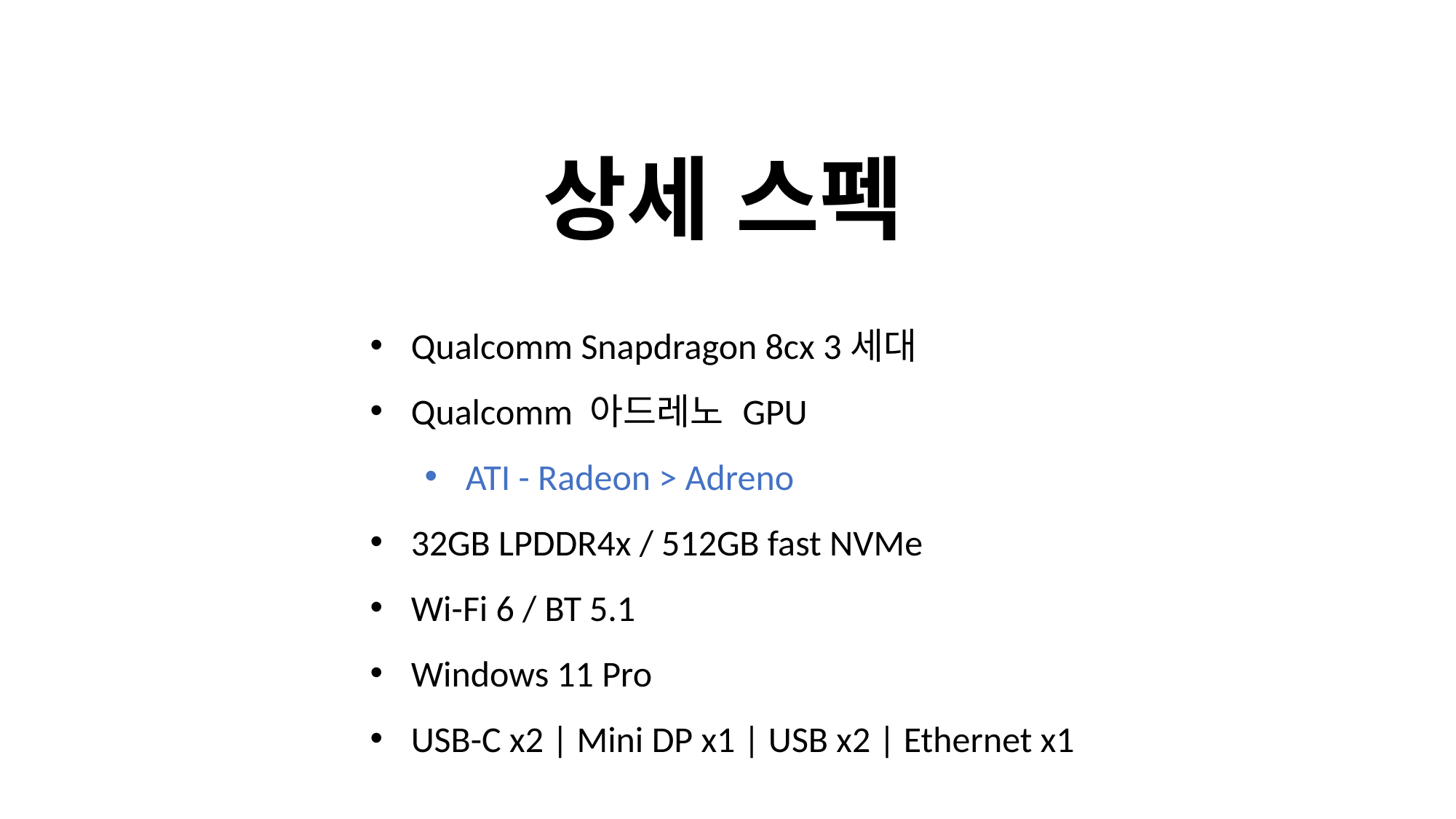

상세 스펙
Qualcomm Snapdragon 8cx 3세대
Qualcomm 아드레노 GPU
ATI - Radeon > Adreno
32GB LPDDR4x / 512GB fast NVMe
Wi-Fi 6 / BT 5.1
Windows 11 Pro
USB-C x2 | Mini DP x1 | USB x2 | Ethernet x1